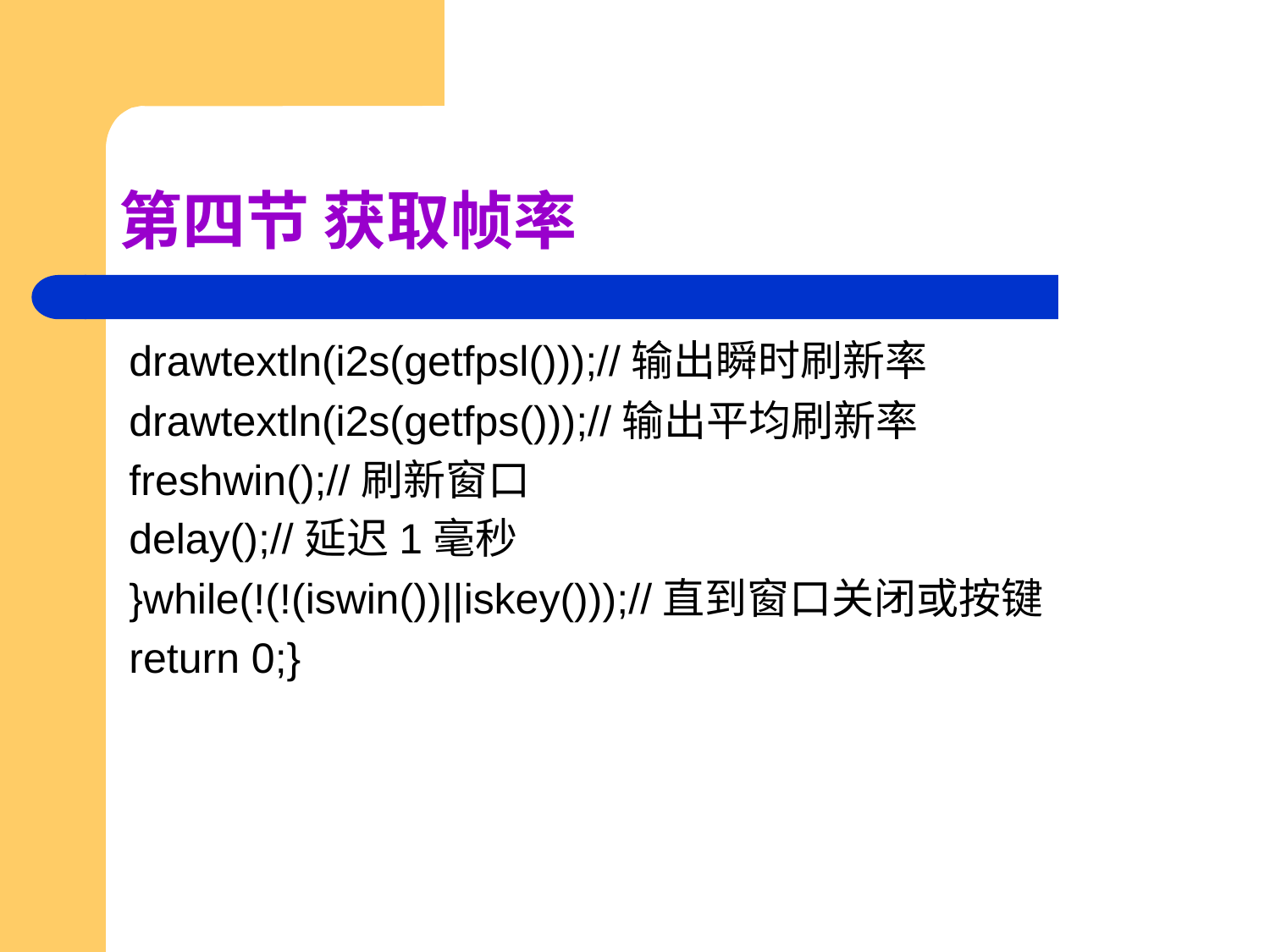

# 第四节 获取帧率
drawtextln(i2s(getfpsl()));//输出瞬时刷新率
drawtextln(i2s(getfps()));//输出平均刷新率
freshwin();//刷新窗口
delay();//延迟1毫秒
}while(!(!(iswin())||iskey()));//直到窗口关闭或按键
return 0;}